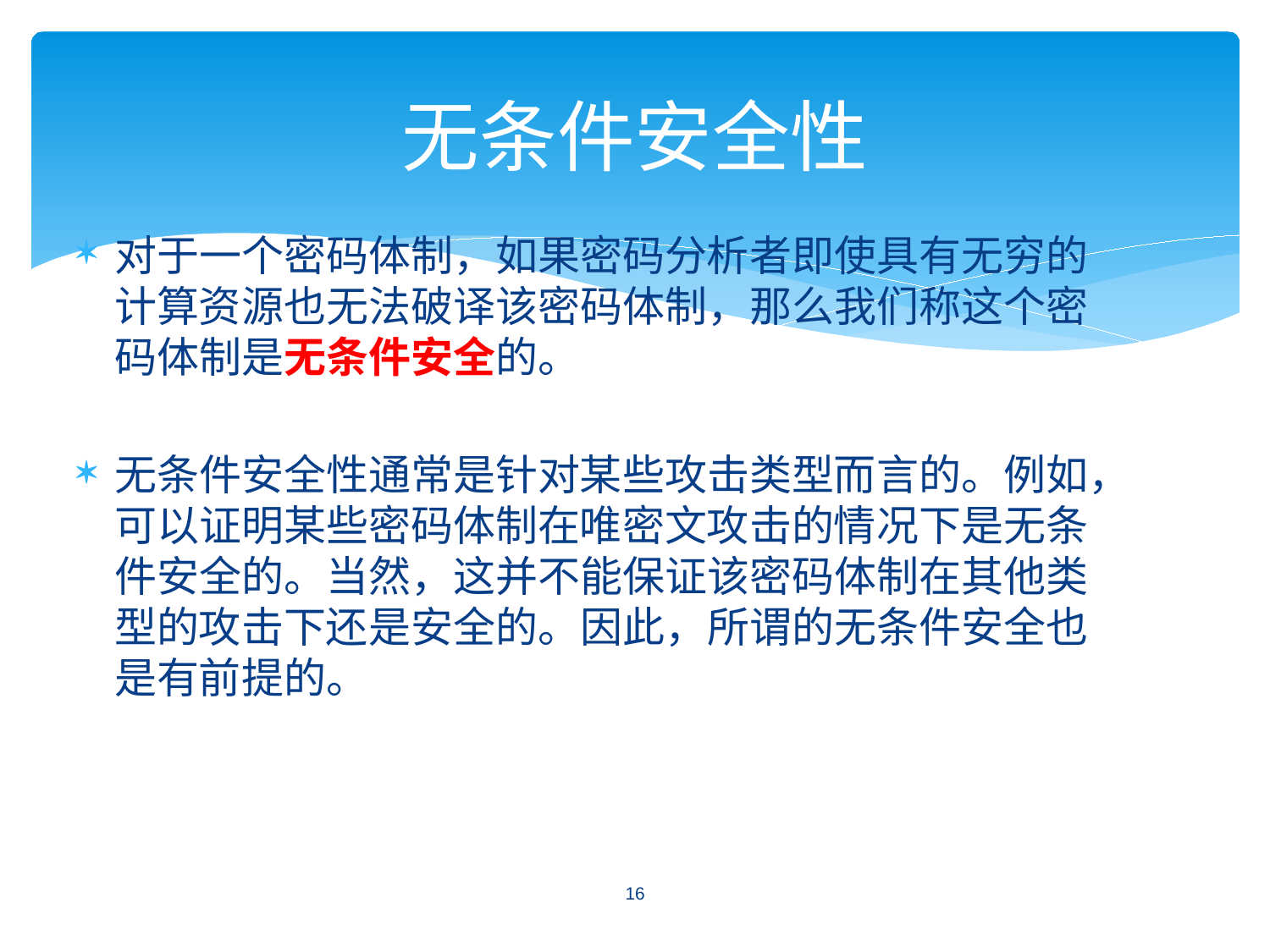

# 无条件安全性
对于一个密码体制，如果密码分析者即使具有无穷的计算资源也无法破译该密码体制，那么我们称这个密码体制是无条件安全的。

无条件安全性通常是针对某些攻击类型而言的。例如，可以证明某些密码体制在唯密文攻击的情况下是无条件安全的。当然，这并不能保证该密码体制在其他类型的攻击下还是安全的。因此，所谓的无条件安全也是有前提的。
16